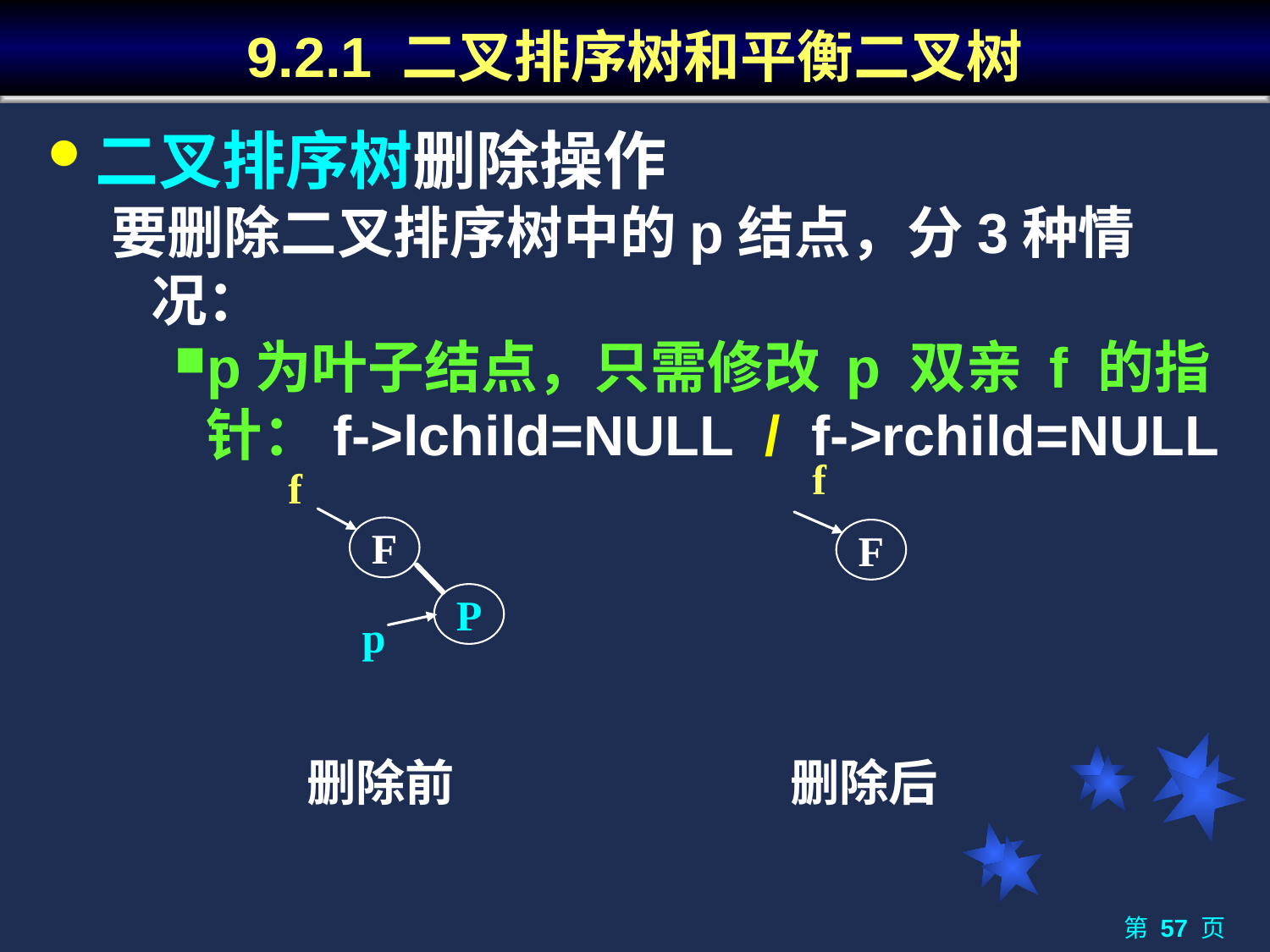

# 9.2.1 二叉排序树和平衡二叉树
二叉排序树删除操作
要删除二叉排序树中的p结点，分3种情况：
p为叶子结点，只需修改 p 双亲 f 的指针：f->lchild=NULL  /  f->rchild=NULL
f
F

删除后
f

F

P
p

删除前
第 57 页